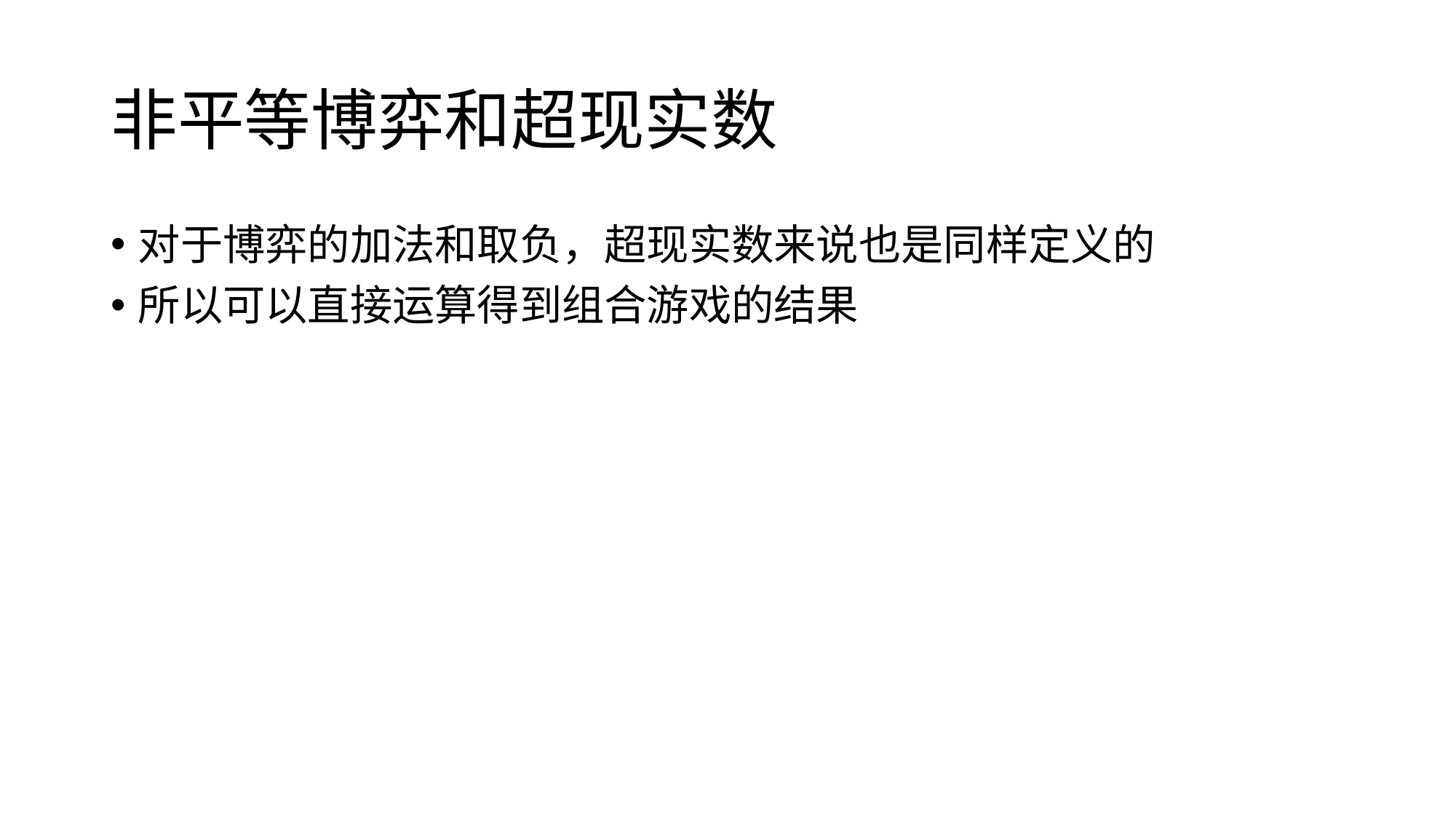

# 非平等博弈和超现实数
对于博弈的加法和取负，超现实数来说也是同样定义的
所以可以直接运算得到组合游戏的结果